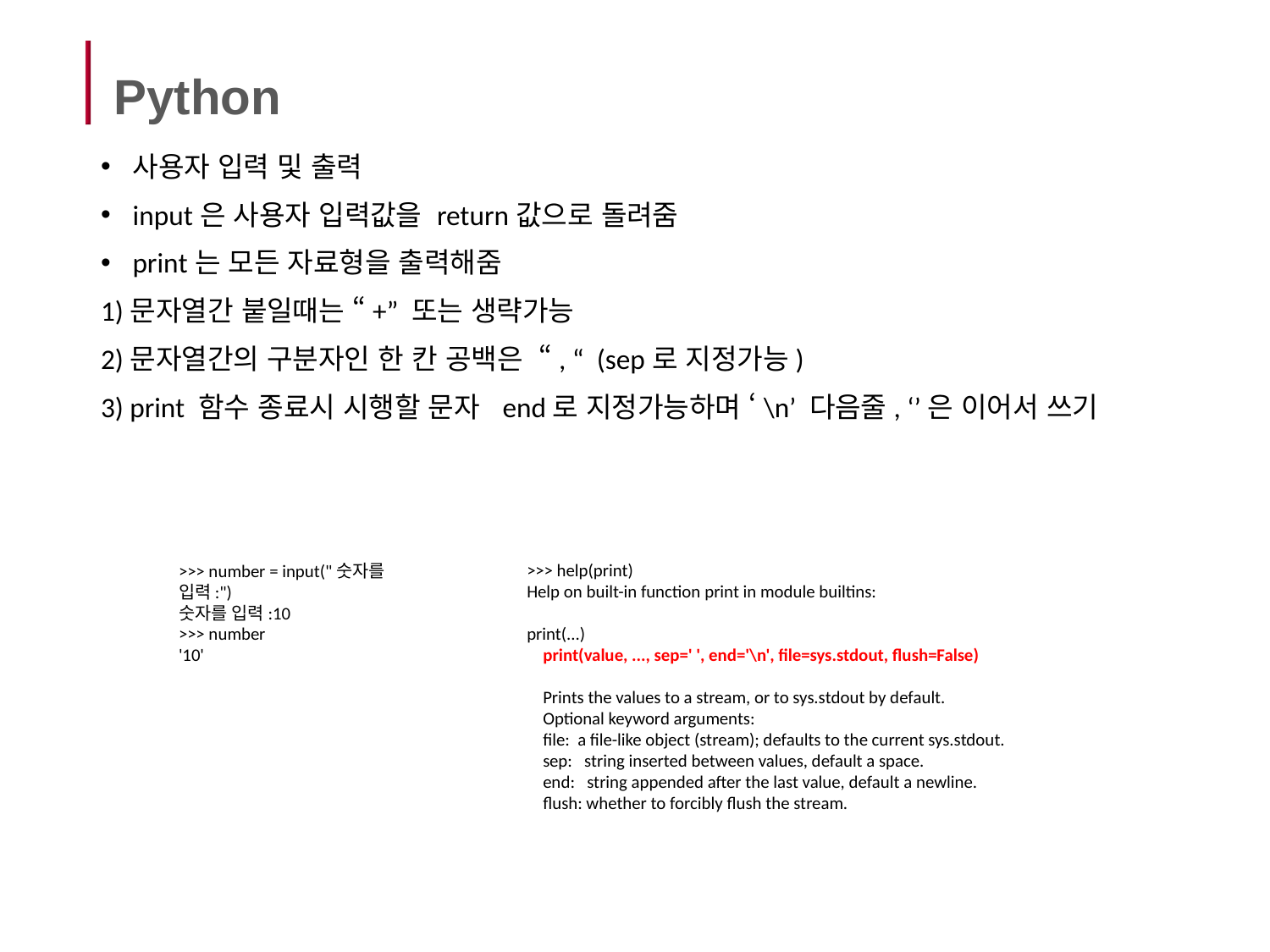

사용자 입력 및 출력
input은 사용자 입력값을 return값으로 돌려줌
print는 모든 자료형을 출력해줌
1)문자열간 붙일때는 “+” 또는 생략가능
2)문자열간의 구분자인 한 칸 공백은  “, “  (sep로 지정가능)
3) print 함수 종료시 시행할 문자  end로 지정가능하며 ‘\n’ 다음줄, ‘’은 이어서 쓰기

>>> help(print)
Help on built-in function print in module builtins:

print(...)
    print(value, ..., sep=' ', end='\n', file=sys.stdout, flush=False)

    Prints the values to a stream, or to sys.stdout by default.
    Optional keyword arguments:
    file:  a file-like object (stream); defaults to the current sys.stdout.
    sep:   string inserted between values, default a space.
    end:   string appended after the last value, default a newline.
    flush: whether to forcibly flush the stream.
>>> number = input("숫자를 입력:")
숫자를 입력:10
>>> number
'10'